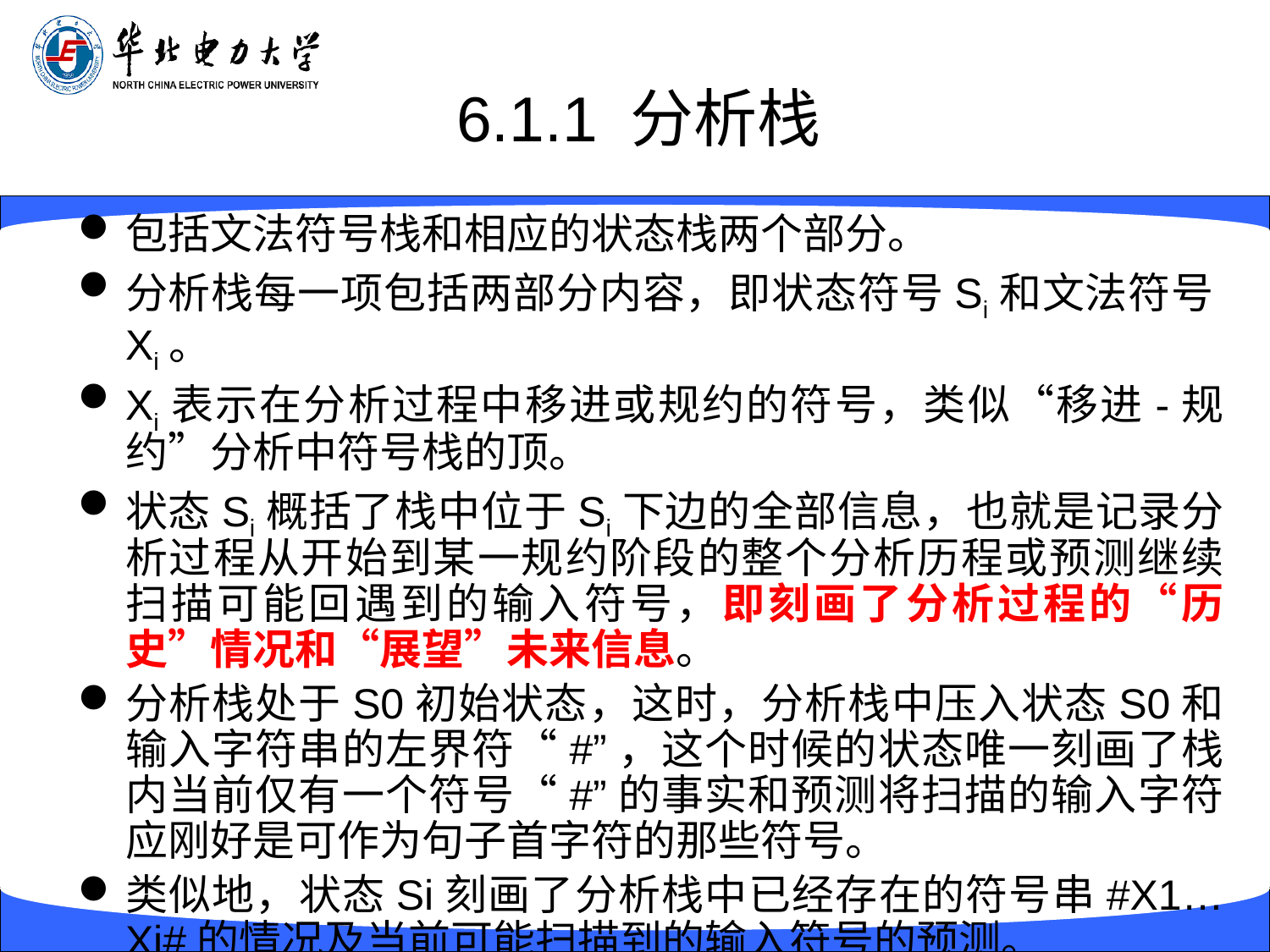

# 6.1.1 分析栈
包括文法符号栈和相应的状态栈两个部分。
分析栈每一项包括两部分内容，即状态符号Si和文法符号Xi。
Xi表示在分析过程中移进或规约的符号，类似“移进-规约”分析中符号栈的顶。
状态Si概括了栈中位于Si下边的全部信息，也就是记录分析过程从开始到某一规约阶段的整个分析历程或预测继续扫描可能回遇到的输入符号，即刻画了分析过程的“历史”情况和“展望”未来信息。
分析栈处于S0初始状态，这时，分析栈中压入状态S0和输入字符串的左界符“#”，这个时候的状态唯一刻画了栈内当前仅有一个符号“#”的事实和预测将扫描的输入字符应刚好是可作为句子首字符的那些符号。
类似地，状态Si刻画了分析栈中已经存在的符号串#X1…Xi#的情况及当前可能扫描到的输入符号的预测。